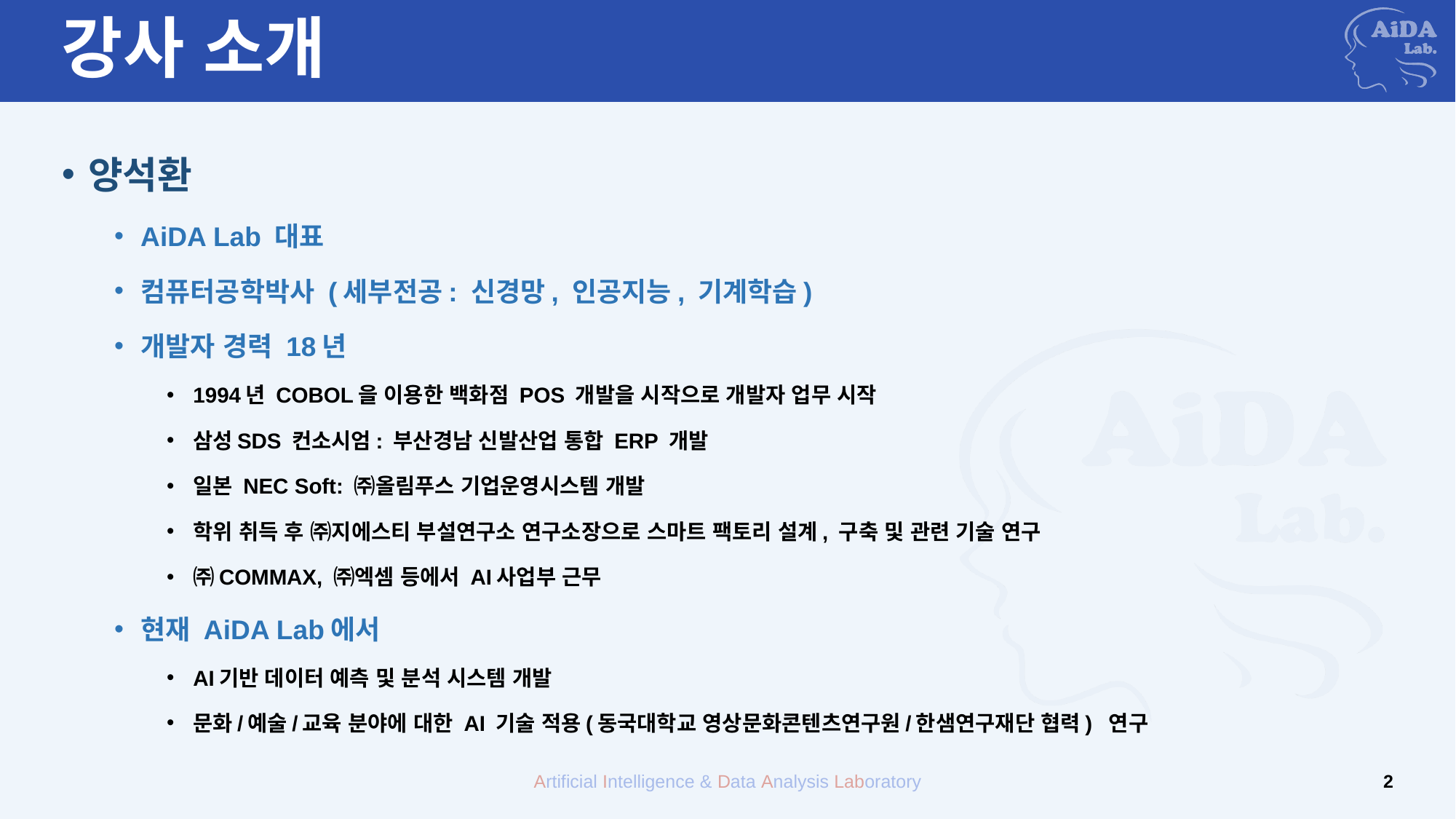

# 강사 소개
양석환
AiDA Lab 대표
컴퓨터공학박사 (세부전공: 신경망, 인공지능, 기계학습)
개발자 경력 18년
1994년 COBOL을 이용한 백화점 POS 개발을 시작으로 개발자 업무 시작
삼성SDS 컨소시엄: 부산경남 신발산업 통합 ERP 개발
일본 NEC Soft: ㈜올림푸스 기업운영시스템 개발
학위 취득 후 ㈜지에스티 부설연구소 연구소장으로 스마트 팩토리 설계, 구축 및 관련 기술 연구
㈜COMMAX, ㈜엑셈 등에서 AI사업부 근무
현재 AiDA Lab에서
AI기반 데이터 예측 및 분석 시스템 개발
문화/예술/교육 분야에 대한 AI 기술 적용(동국대학교 영상문화콘텐츠연구원/한샘연구재단 협력)  연구
Artificial Intelligence & Data Analysis Laboratory
2